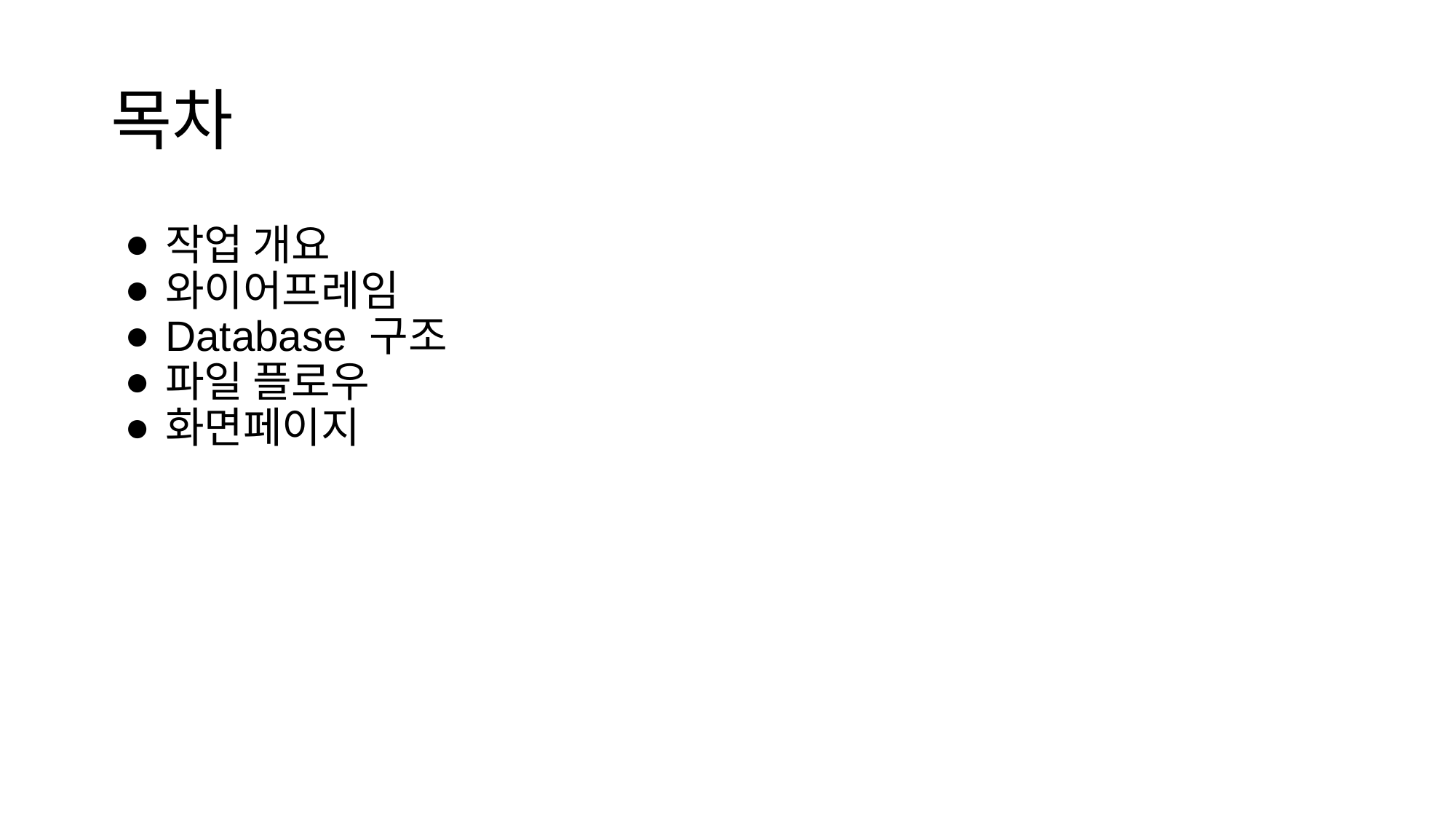

# 목차
작업 개요
와이어프레임
Database 구조
파일 플로우
화면페이지